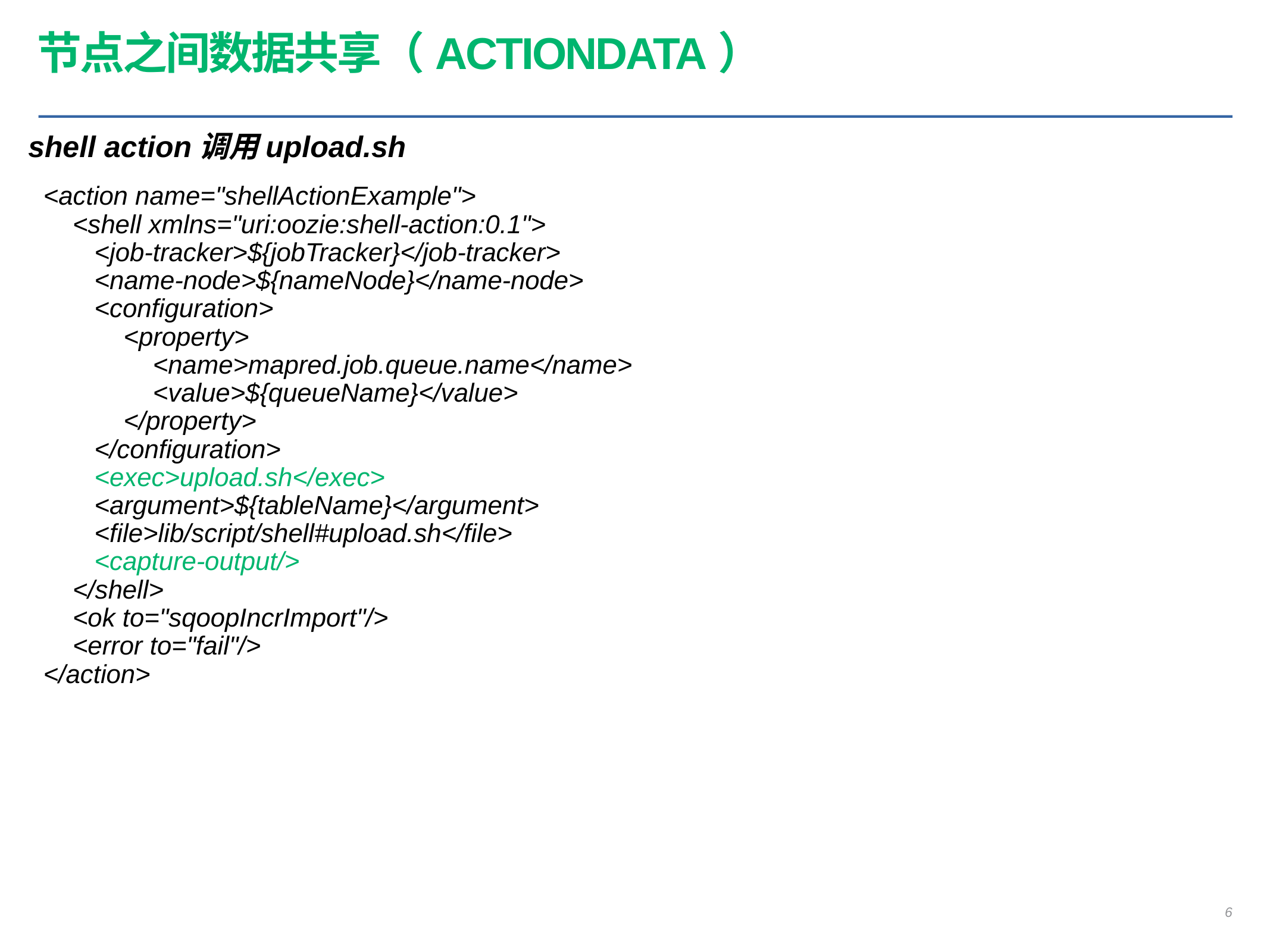

# 节点之间数据共享（ActionData）
shell action调用upload.sh
<action name="shellActionExample">
    <shell xmlns="uri:oozie:shell-action:0.1">
       <job-tracker>${jobTracker}</job-tracker>
       <name-node>${nameNode}</name-node>
       <configuration>
           <property>
               <name>mapred.job.queue.name</name>
               <value>${queueName}</value>
           </property>
       </configuration>
       <exec>upload.sh</exec>
       <argument>${tableName}</argument>
       <file>lib/script/shell#upload.sh</file>
       <capture-output/>
    </shell>
    <ok to="sqoopIncrImport"/>
    <error to="fail"/>
</action>

6